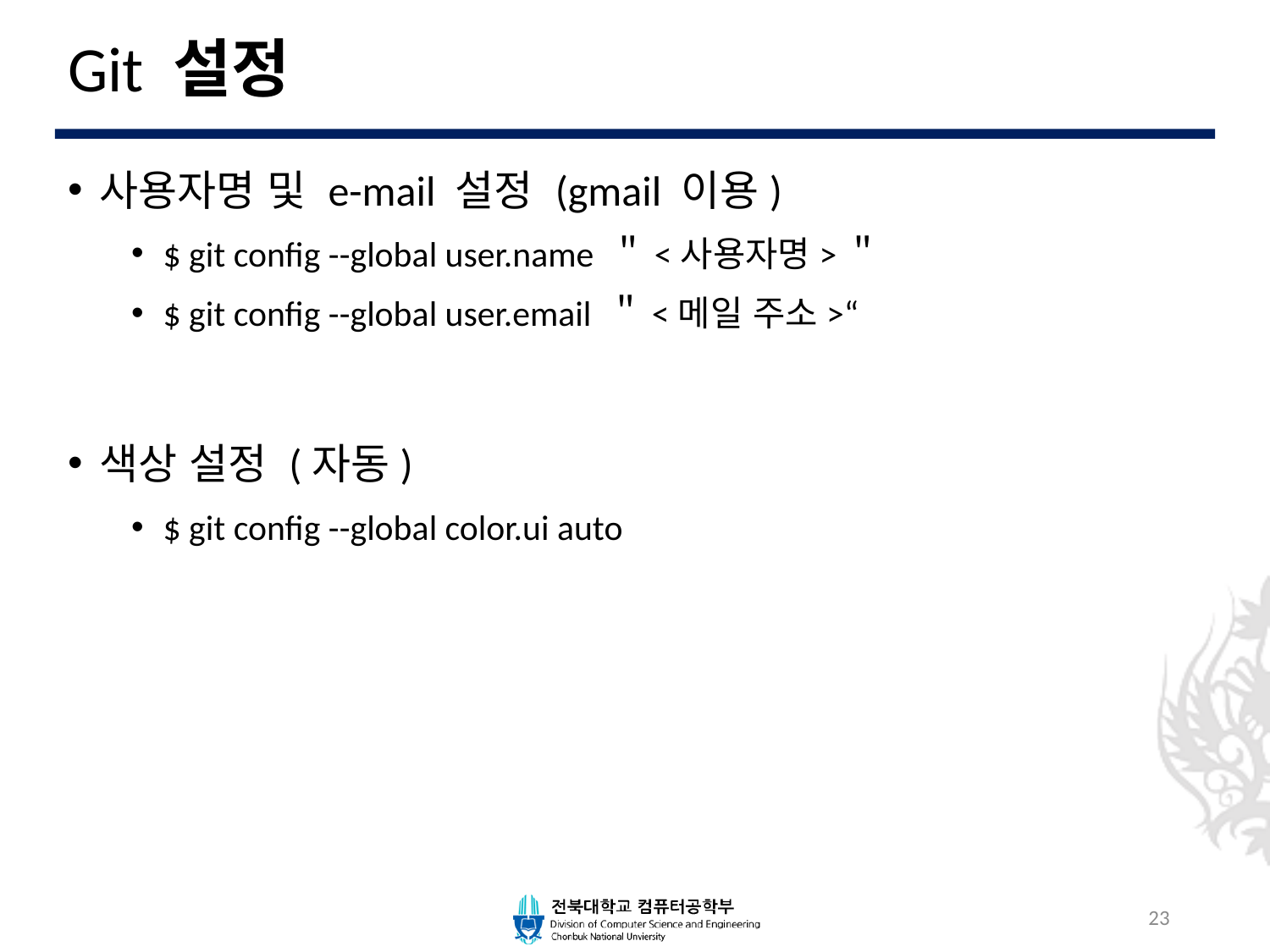

# Git 설정
사용자명 및 e-mail 설정 (gmail 이용)
$ git config --global user.name ＂<사용자명>＂
$ git config --global user.email ＂<메일 주소>“

색상 설정 (자동)
$ git config --global color.ui auto

23